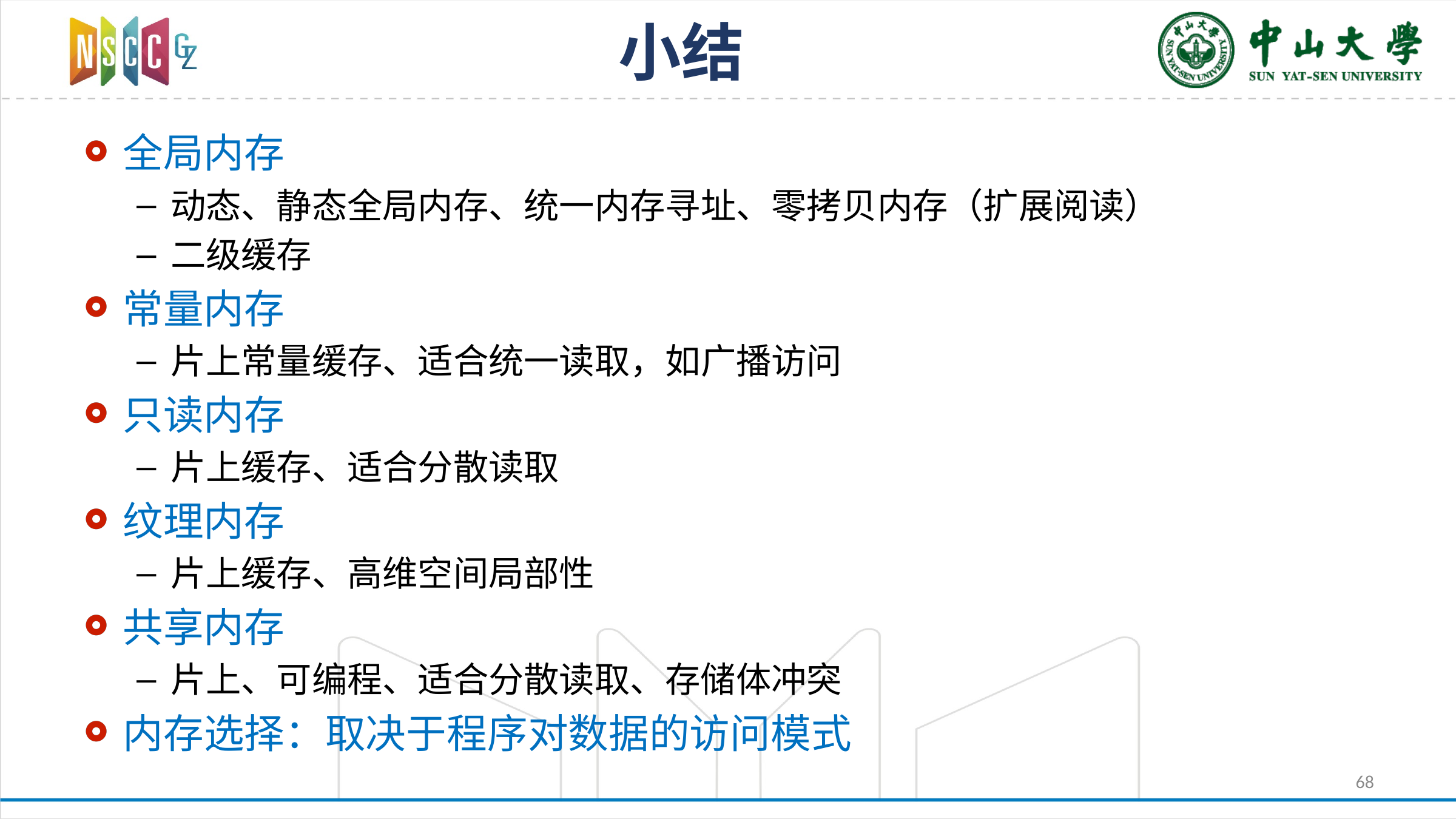

# 小结
全局内存
动态、静态全局内存、统一内存寻址、零拷贝内存（扩展阅读）
二级缓存
常量内存
片上常量缓存、适合统一读取，如广播访问
只读内存
片上缓存、适合分散读取
纹理内存
片上缓存、高维空间局部性
共享内存
片上、可编程、适合分散读取、存储体冲突
内存选择：取决于程序对数据的访问模式
68